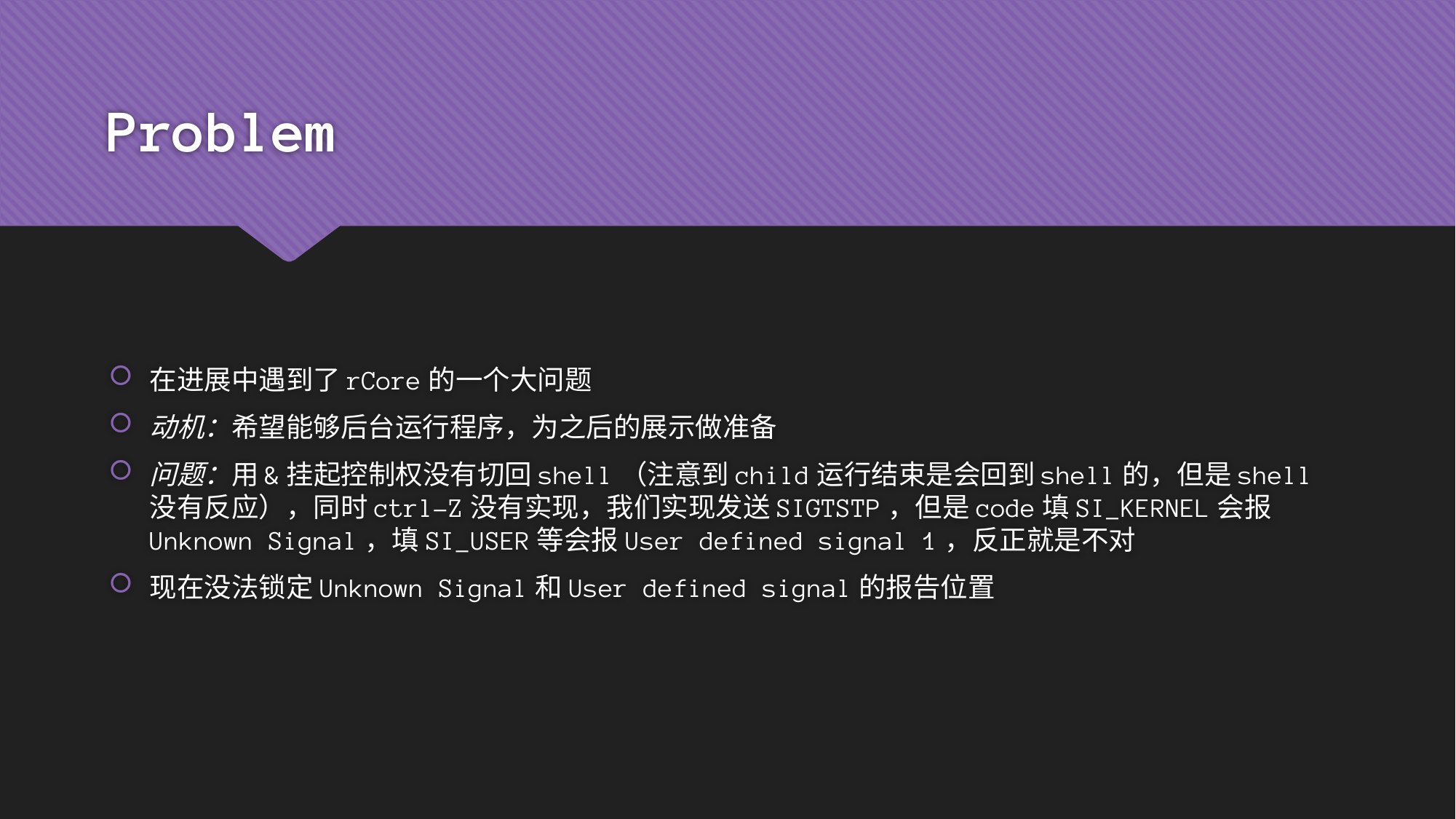

# Problem
在进展中遇到了rCore的一个大问题
动机：希望能够后台运行程序，为之后的展示做准备
问题：用&挂起控制权没有切回shell（注意到child运行结束是会回到shell的，但是shell没有反应），同时ctrl-Z没有实现，我们实现发送SIGTSTP，但是code填SI_KERNEL会报Unknown Signal，填SI_USER等会报User defined signal 1，反正就是不对
现在没法锁定Unknown Signal和User defined signal的报告位置